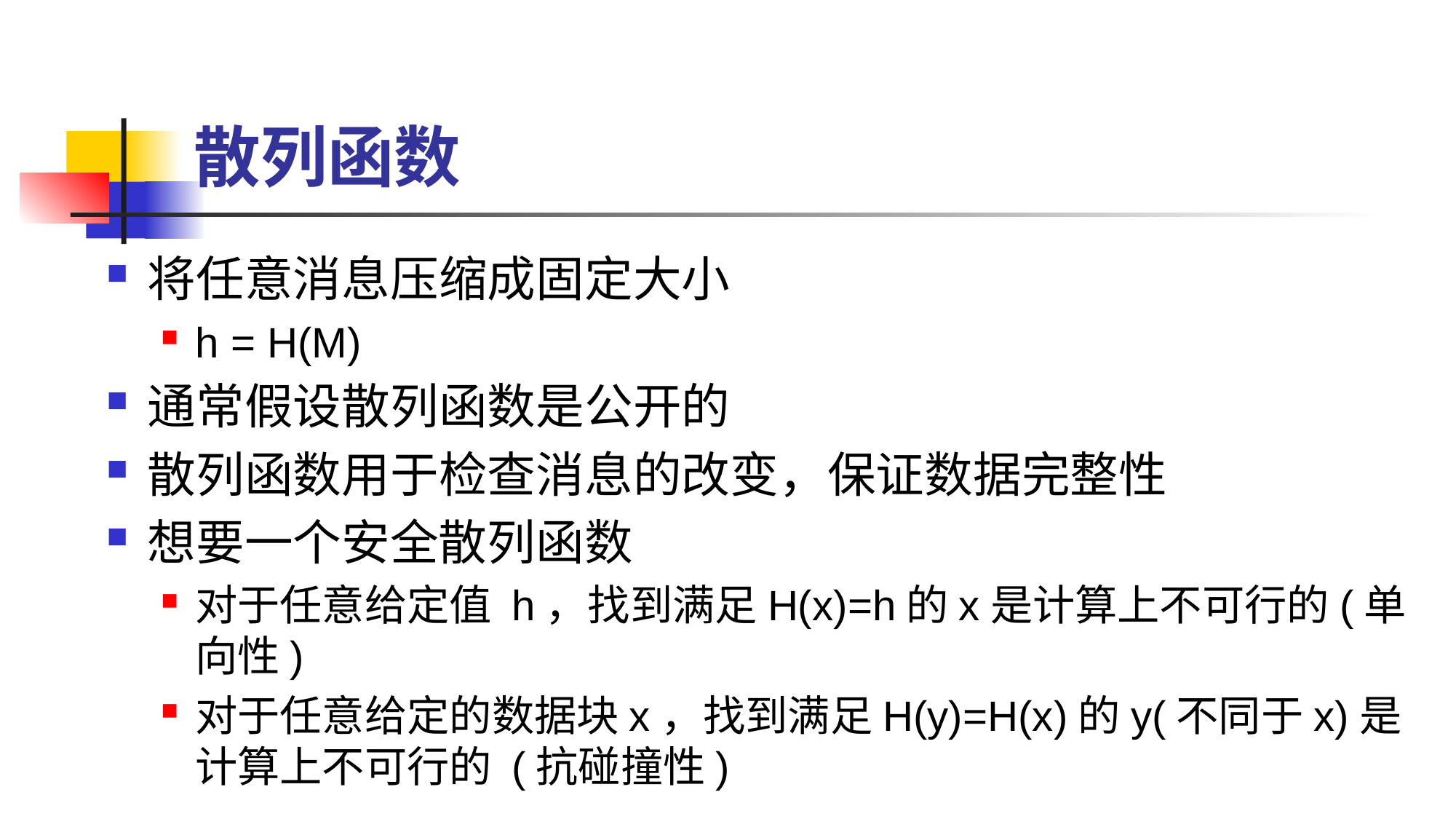

# 散列函数
将任意消息压缩成固定大小
h = H(M)
通常假设散列函数是公开的
散列函数用于检查消息的改变，保证数据完整性
想要一个安全散列函数
对于任意给定值 h，找到满足H(x)=h的x是计算上不可行的(单向性)
对于任意给定的数据块x，找到满足H(y)=H(x)的y(不同于x)是计算上不可行的 (抗碰撞性)